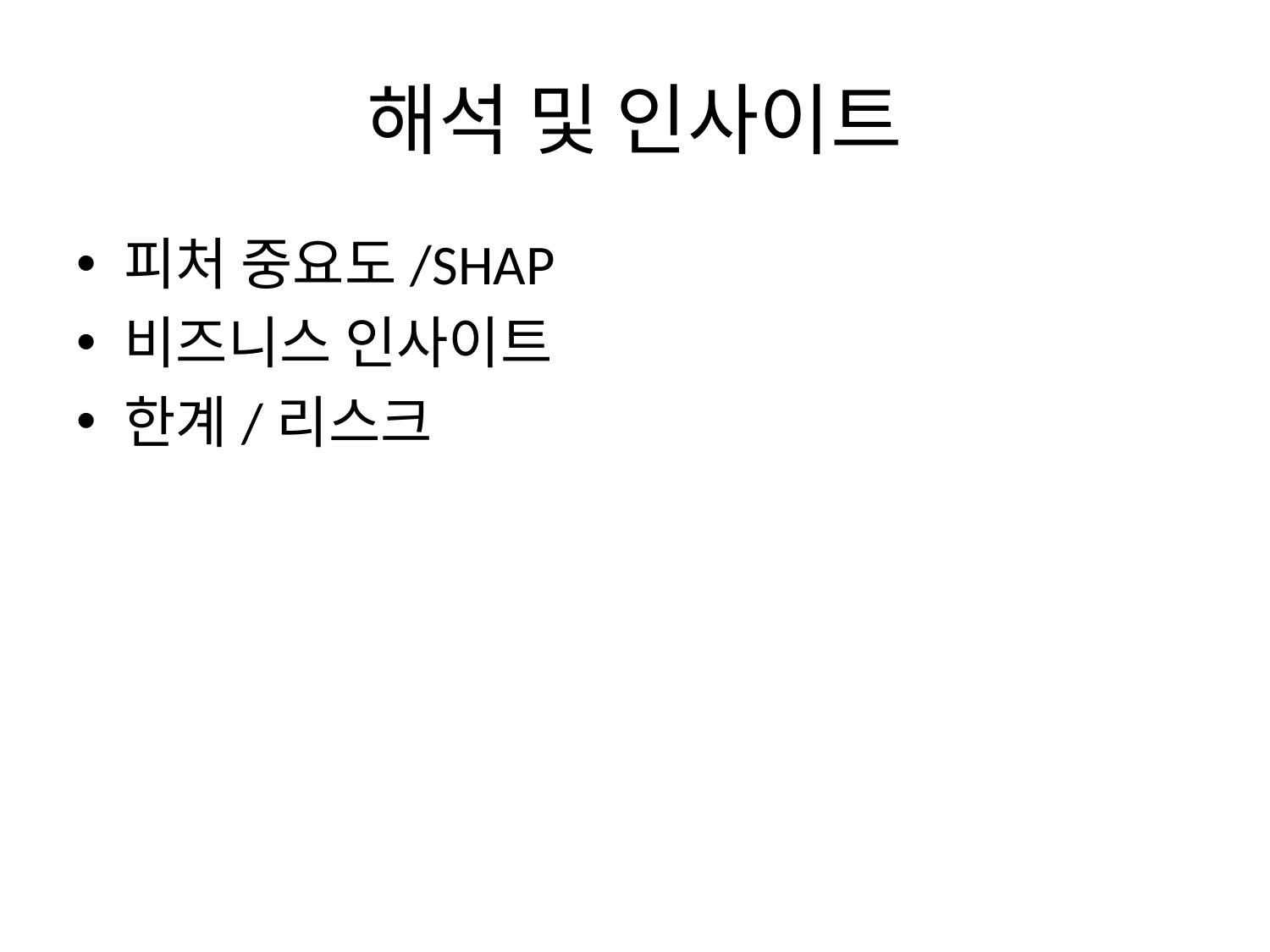

# 해석 및 인사이트
피처 중요도/SHAP
비즈니스 인사이트
한계/리스크